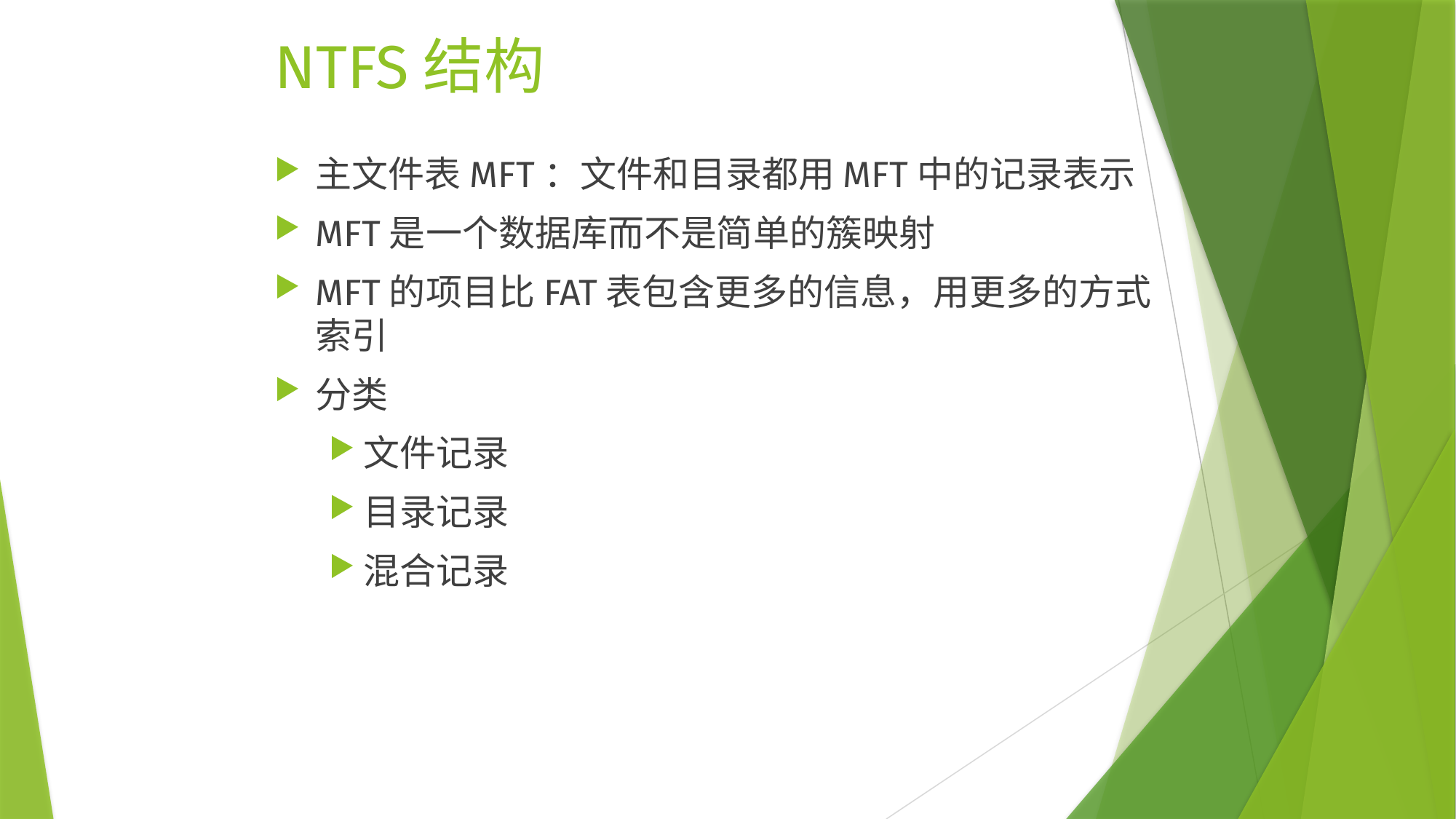

# NTFS结构
主文件表MFT：文件和目录都用MFT中的记录表示
MFT是一个数据库而不是简单的簇映射
MFT的项目比FAT表包含更多的信息，用更多的方式索引
分类
文件记录
目录记录
混合记录